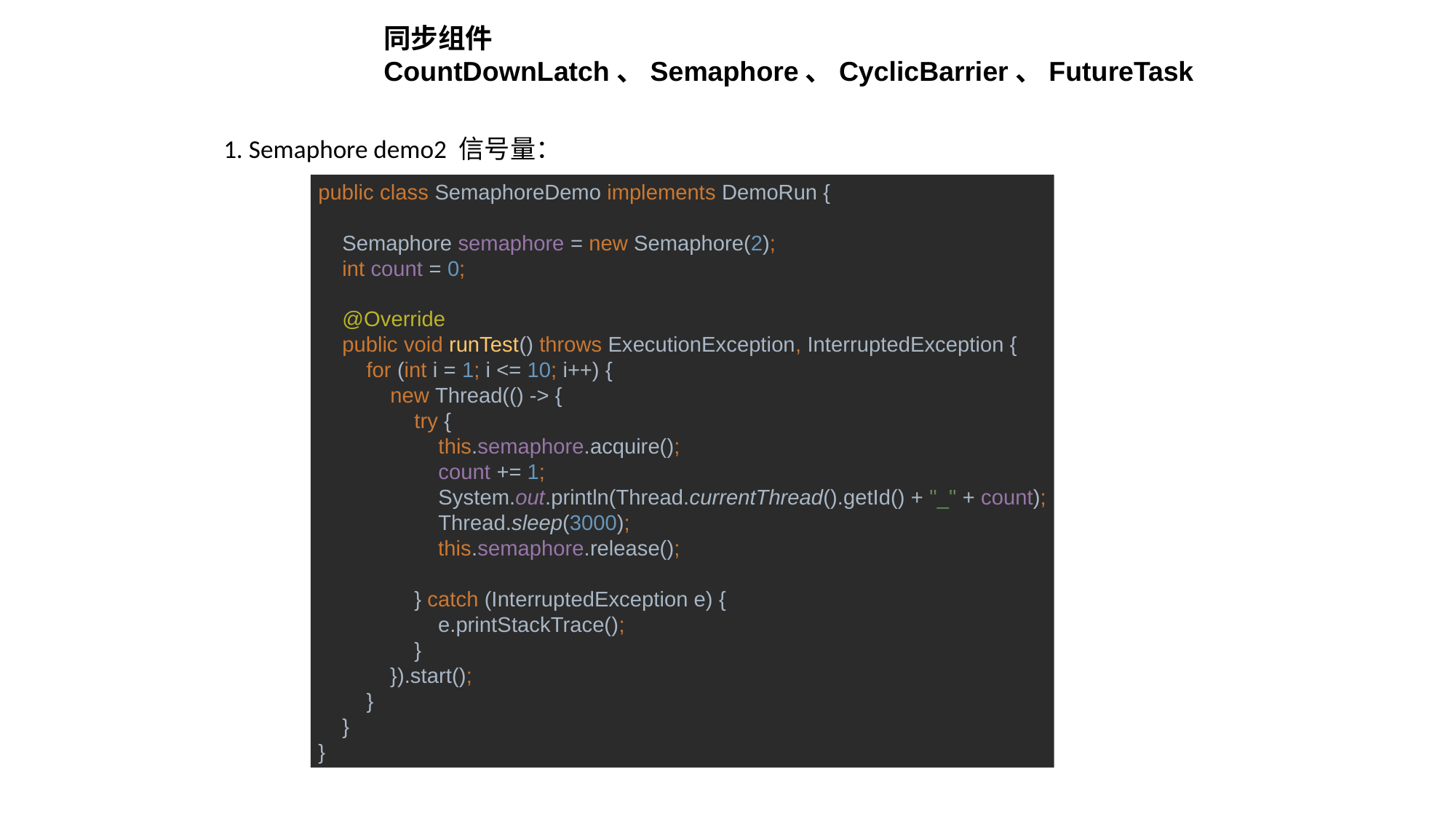

同步组件 CountDownLatch、Semaphore、CyclicBarrier、FutureTask
1. Semaphore demo2 信号量：
public class SemaphoreDemo implements DemoRun {
    Semaphore semaphore = new Semaphore(2);
    int count = 0;
    @Override
    public void runTest() throws ExecutionException, InterruptedException {
        for (int i = 1; i <= 10; i++) {
            new Thread(() -> {
                try {
                    this.semaphore.acquire();
                    count += 1;
                    System.out.println(Thread.currentThread().getId() + "_" + count);
                    Thread.sleep(3000);
                    this.semaphore.release();
                } catch (InterruptedException e) {
                    e.printStackTrace();
                }
            }).start();
        }
    }
}